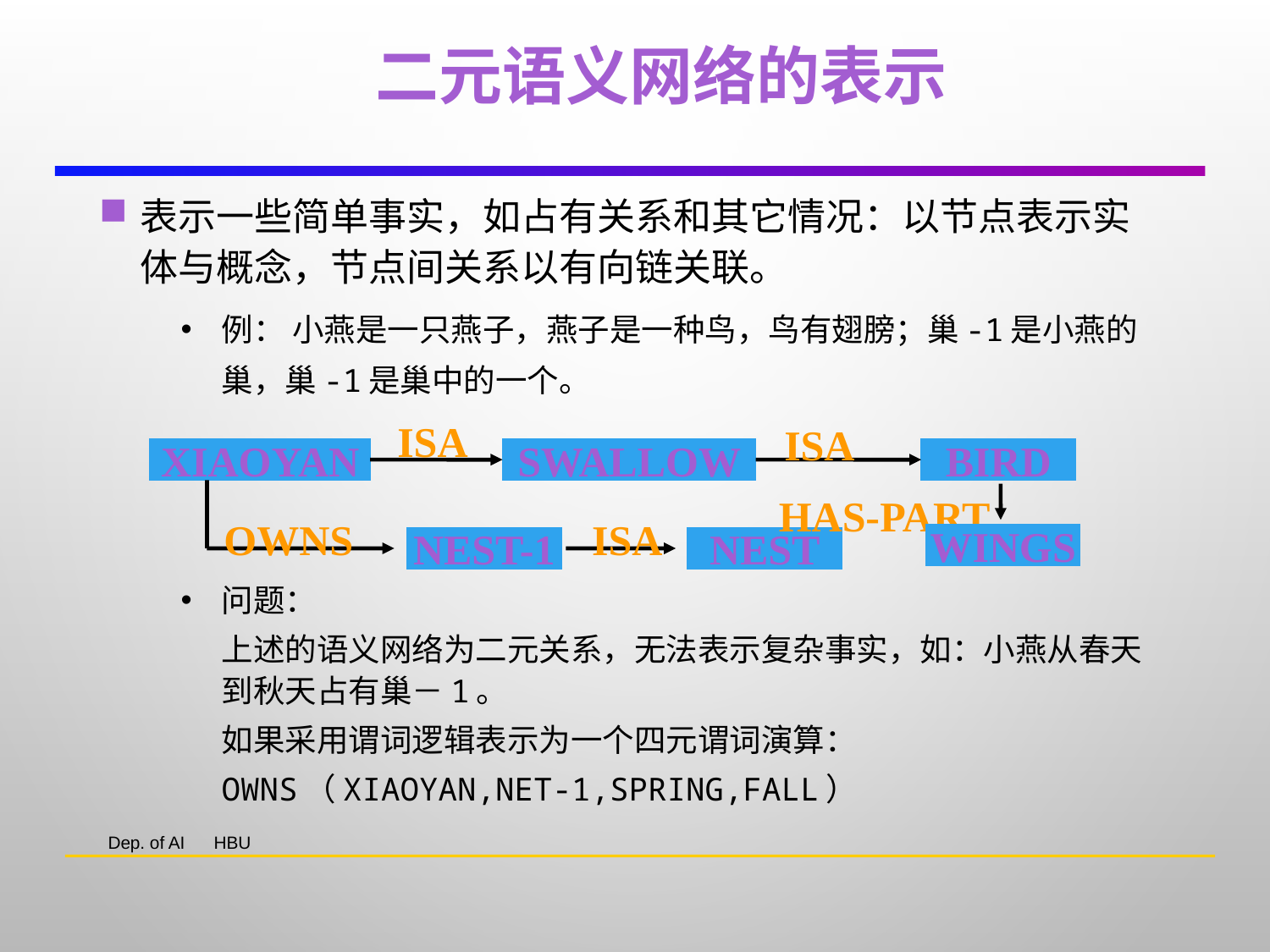

# 二元语义网络的表示
表示一些简单事实，如占有关系和其它情况：以节点表示实体与概念，节点间关系以有向链关联。
例： 小燕是一只燕子，燕子是一种鸟，鸟有翅膀；巢-1是小燕的巢，巢-1是巢中的一个。

问题：
		上述的语义网络为二元关系，无法表示复杂事实，如：小燕从春天到秋天占有巢－1。
		如果采用谓词逻辑表示为一个四元谓词演算：
			Owns（XIAOYAN,NET-1,SPRING,FALL）

ISA
ISA
XIAOYAN
SWALLOW
BIRD

HAS-PART

OWNS
ISA
WINGS
NEST-1
NEST

Dep. of AI      HBU

46